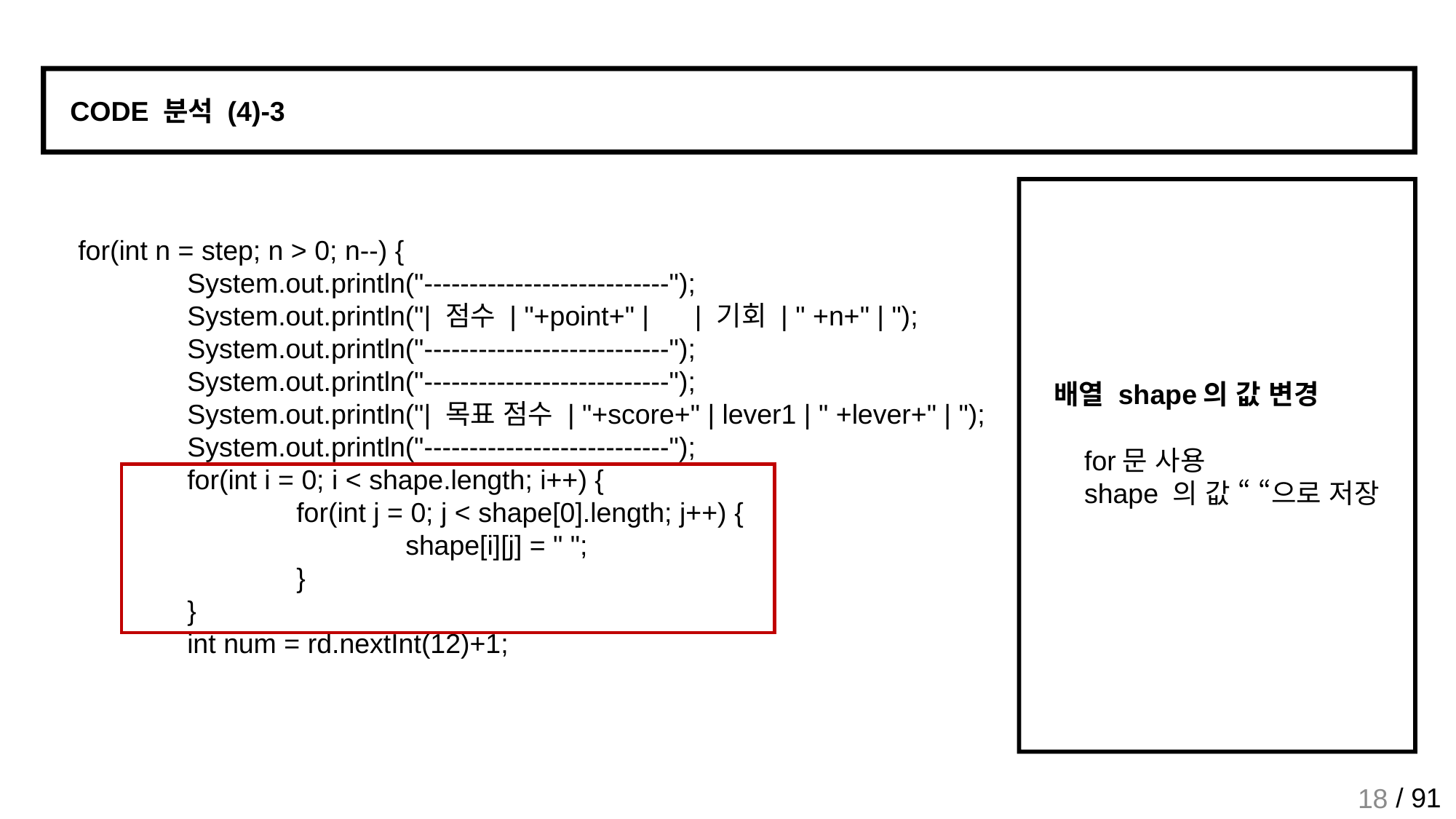

CODE 분석 (4)-3

for(int n = step; n > 0; n--) {
	System.out.println("---------------------------");
	System.out.println("| 점수 | "+point+" |      | 기회 | " +n+" | ");
	System.out.println("---------------------------");
	System.out.println("---------------------------");
	System.out.println("| 목표 점수 | "+score+" | lever1 | " +lever+" | ");
	System.out.println("---------------------------");
	for(int i = 0; i < shape.length; i++) {
		for(int j = 0; j < shape[0].length; j++) {
			shape[i][j] = " ";
		}
	}
	int num = rd.nextInt(12)+1;
배열 shape의 값 변경
for문 사용
shape 의 값 “ “으로 저장

18